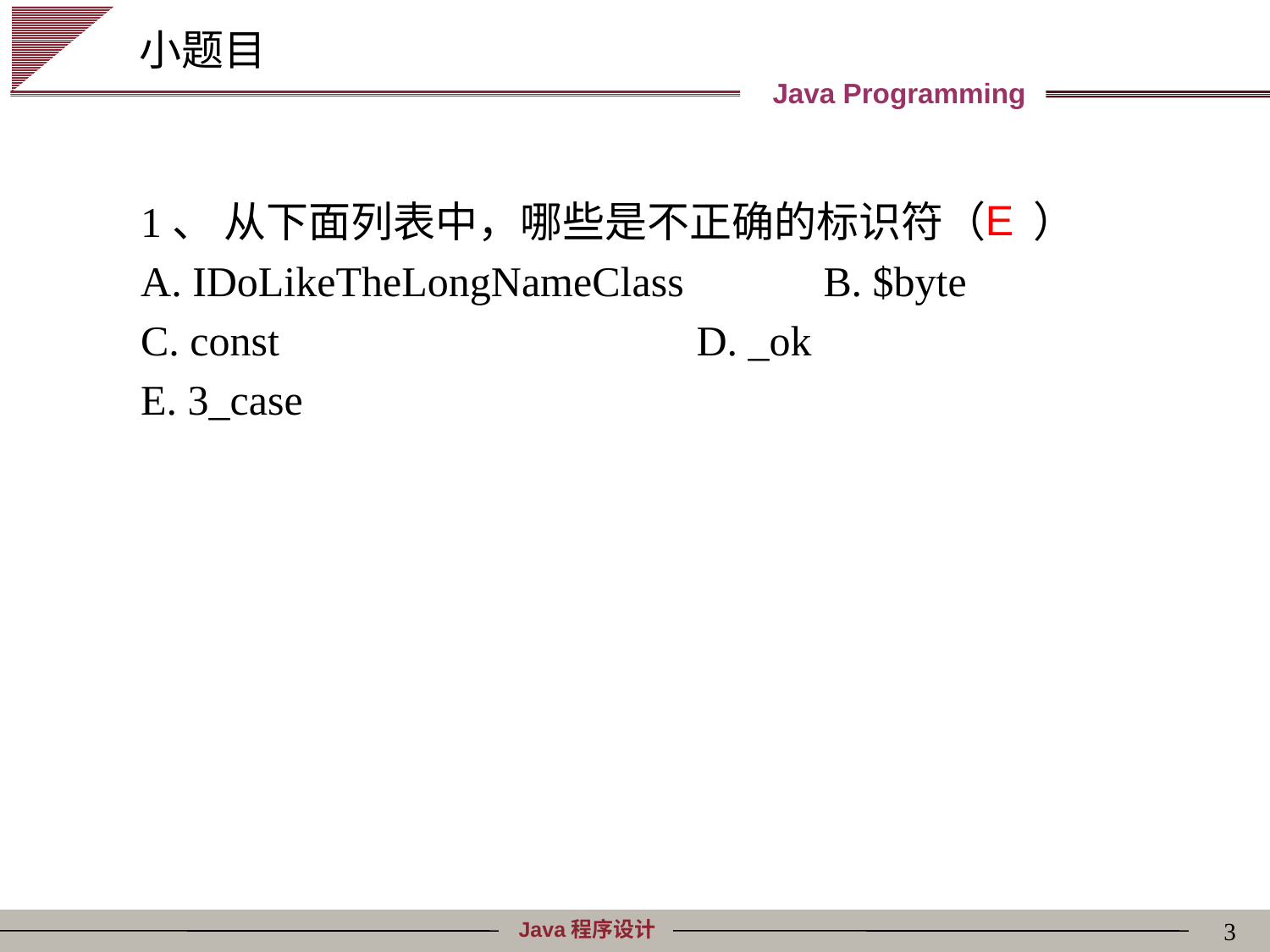

小题目
E
1、 从下面列表中，哪些是不正确的标识符（     ）
A. IDoLikeTheLongNameClass      	B. $byte
C. const				D. _ok
E. 3_case